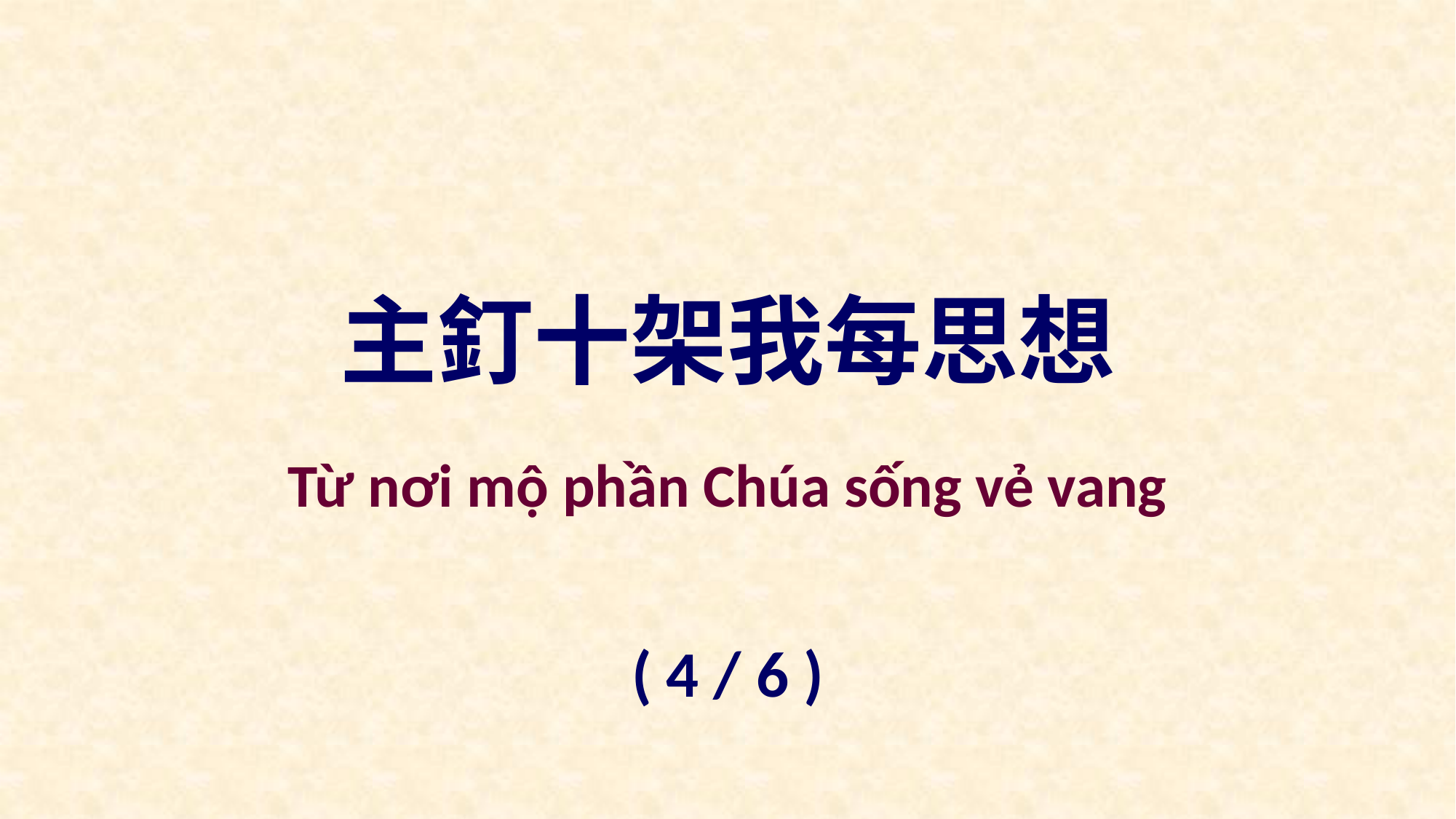

主釘十架我每思想
Từ nơi mộ phần Chúa sống vẻ vang
( 4 / 6 )